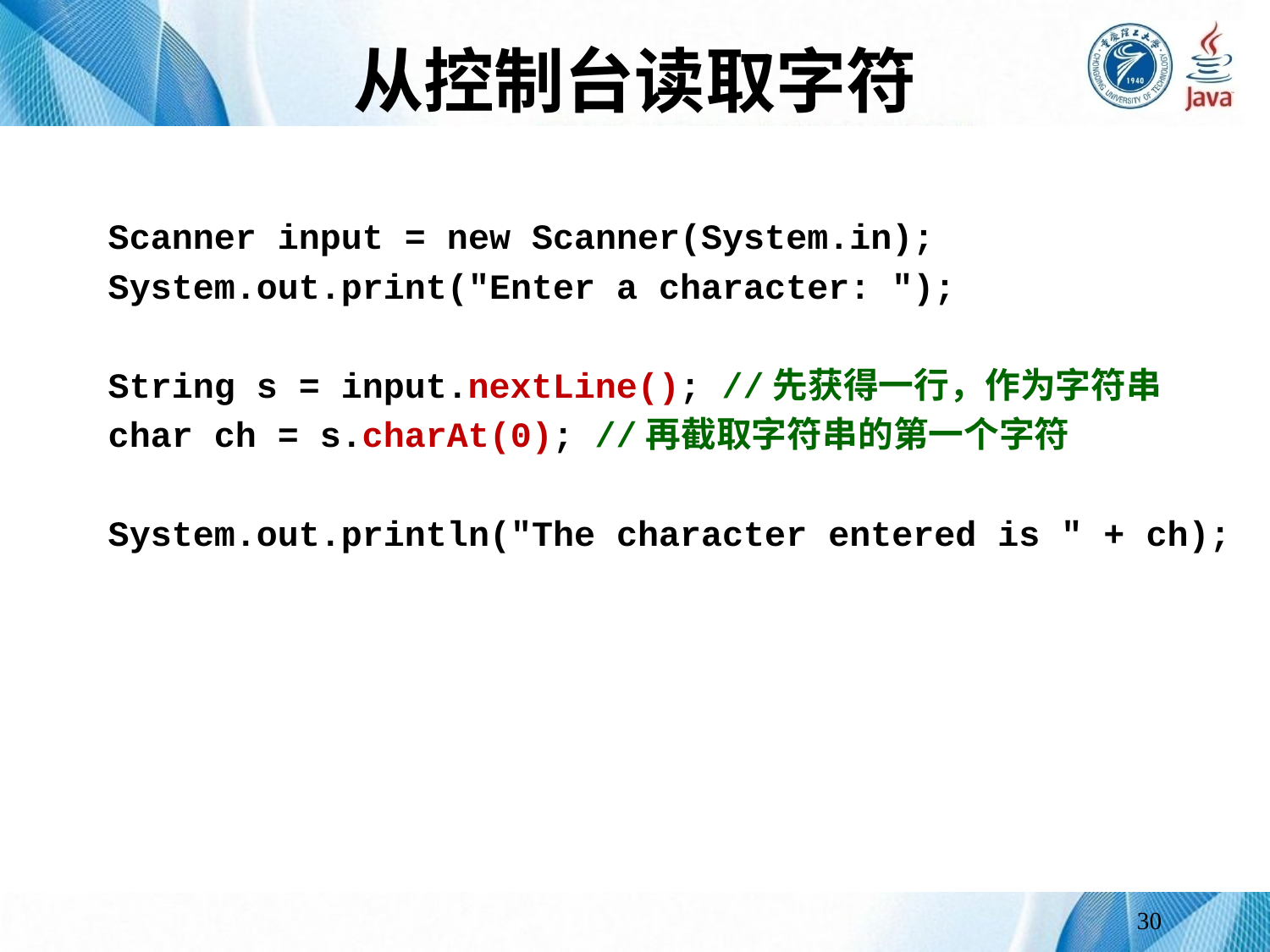

# 从控制台读取字符

Scanner input = new Scanner(System.in);
System.out.print("Enter a character: ");

String s = input.nextLine(); //先获得一行，作为字符串
char ch = s.charAt(0); //再截取字符串的第一个字符

System.out.println("The character entered is " + ch);
30